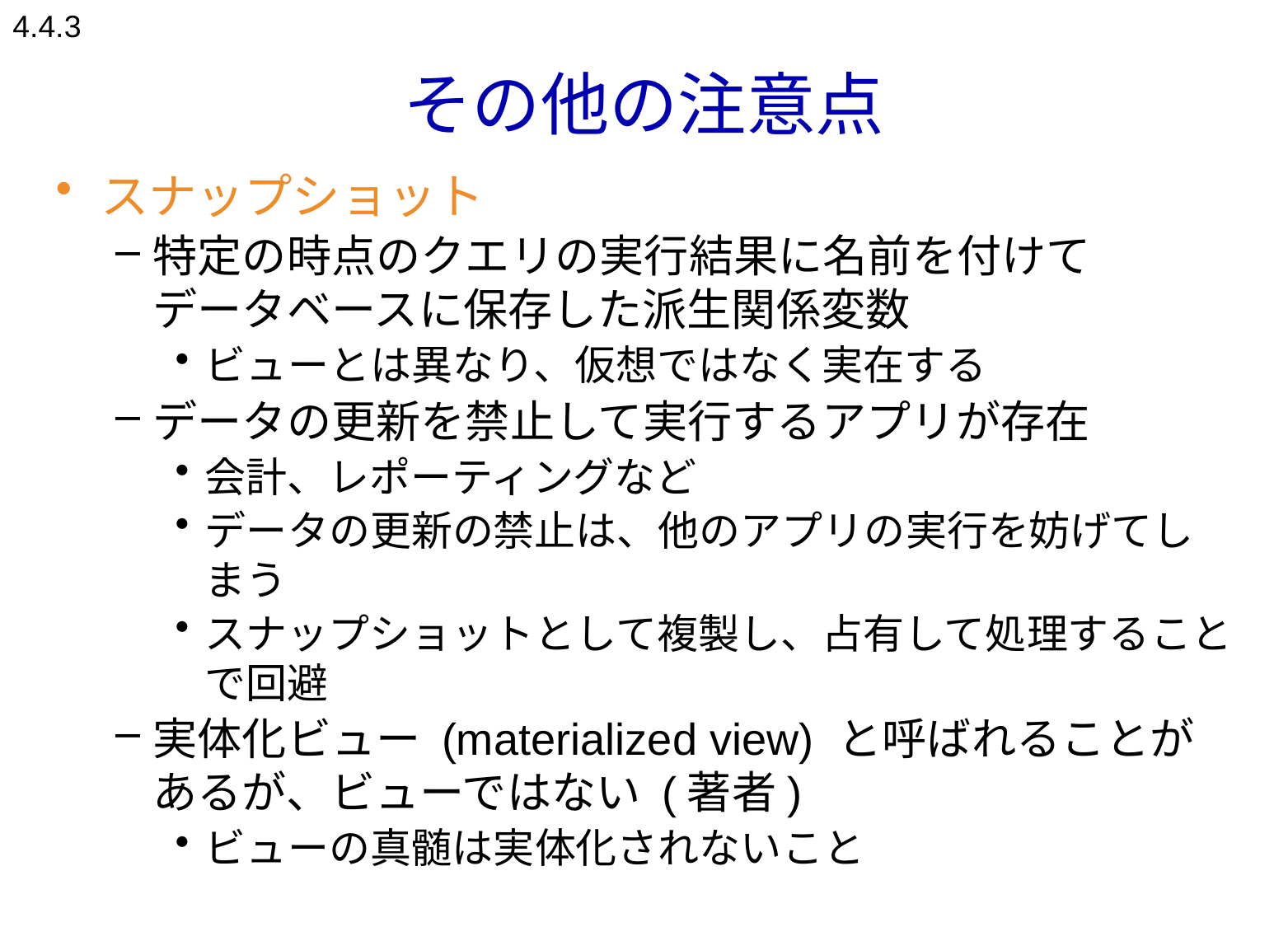

4.4.3
# その他の注意点
スナップショット
特定の時点のクエリの実行結果に名前を付けて
データベースに保存した派生関係変数
ビューとは異なり、仮想ではなく実在する
データの更新を禁止して実行するアプリが存在
会計、レポーティングなど
データの更新の禁止は、他のアプリの実行を妨げてしまう
スナップショットとして複製し、占有して処理することで回避
実体化ビュー (materialized view) と呼ばれることがあるが、ビューではない (著者)
ビューの真髄は実体化されないこと